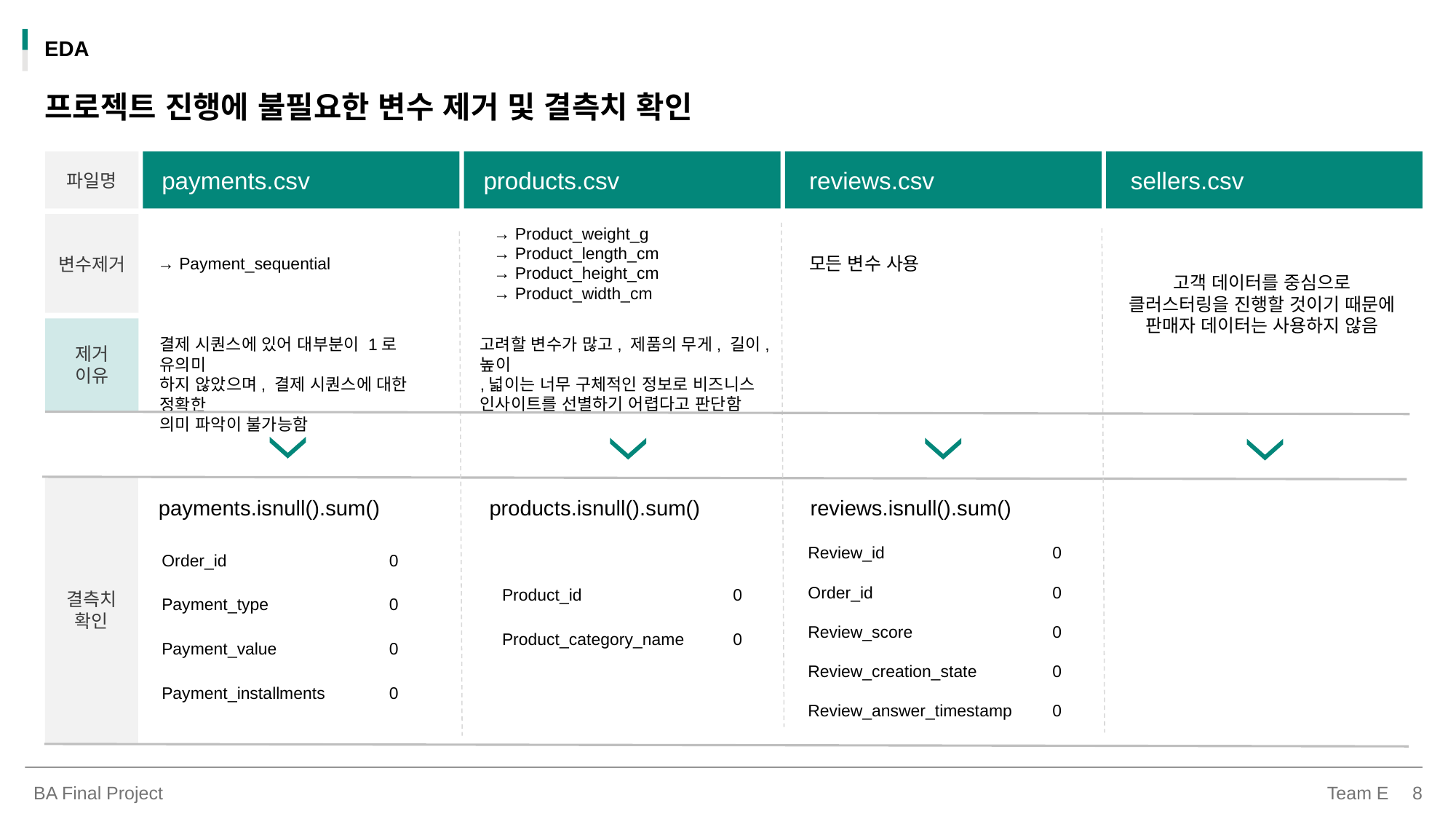

EDA

프로젝트 진행에 불필요한 변수 제거 및 결측치 확인
파일명

payments.csv
products.csv
reviews.csv
sellers.csv
변수제거
→ Product_weight_g
→ Product_length_cm
→ Product_height_cm
→ Product_width_cm
모든 변수 사용
→ Payment_sequential
고객 데이터를 중심으로
클러스터링을 진행할 것이기 때문에
판매자 데이터는 사용하지 않음
제거 이유
결제 시퀀스에 있어 대부분이 1로 유의미
하지 않았으며, 결제 시퀀스에 대한 정확한
의미 파악이 불가능함
고려할 변수가 많고, 제품의 무게, 길이,높이
,넓이는 너무 구체적인 정보로 비즈니스
인사이트를 선별하기 어렵다고 판단함

결측치
확인
| payments.isnull().sum() |
| --- |
| products.isnull().sum() |
| --- |
| reviews.isnull().sum() |
| --- |

| Review\_id | 0 |
| --- | --- |
| Order\_id | 0 |
| Review\_score | 0 |
| Review\_creation\_state | 0 |
| Review\_answer\_timestamp | 0 |
| Order\_id | 0 |
| --- | --- |
| Payment\_type | 0 |
| Payment\_value | 0 |
| Payment\_installments | 0 |
|  |
| --- |
|  |
| --- |
| Product\_id | 0 |
| --- | --- |
| Product\_category\_name | 0 |
BA Final Project
Team E
8